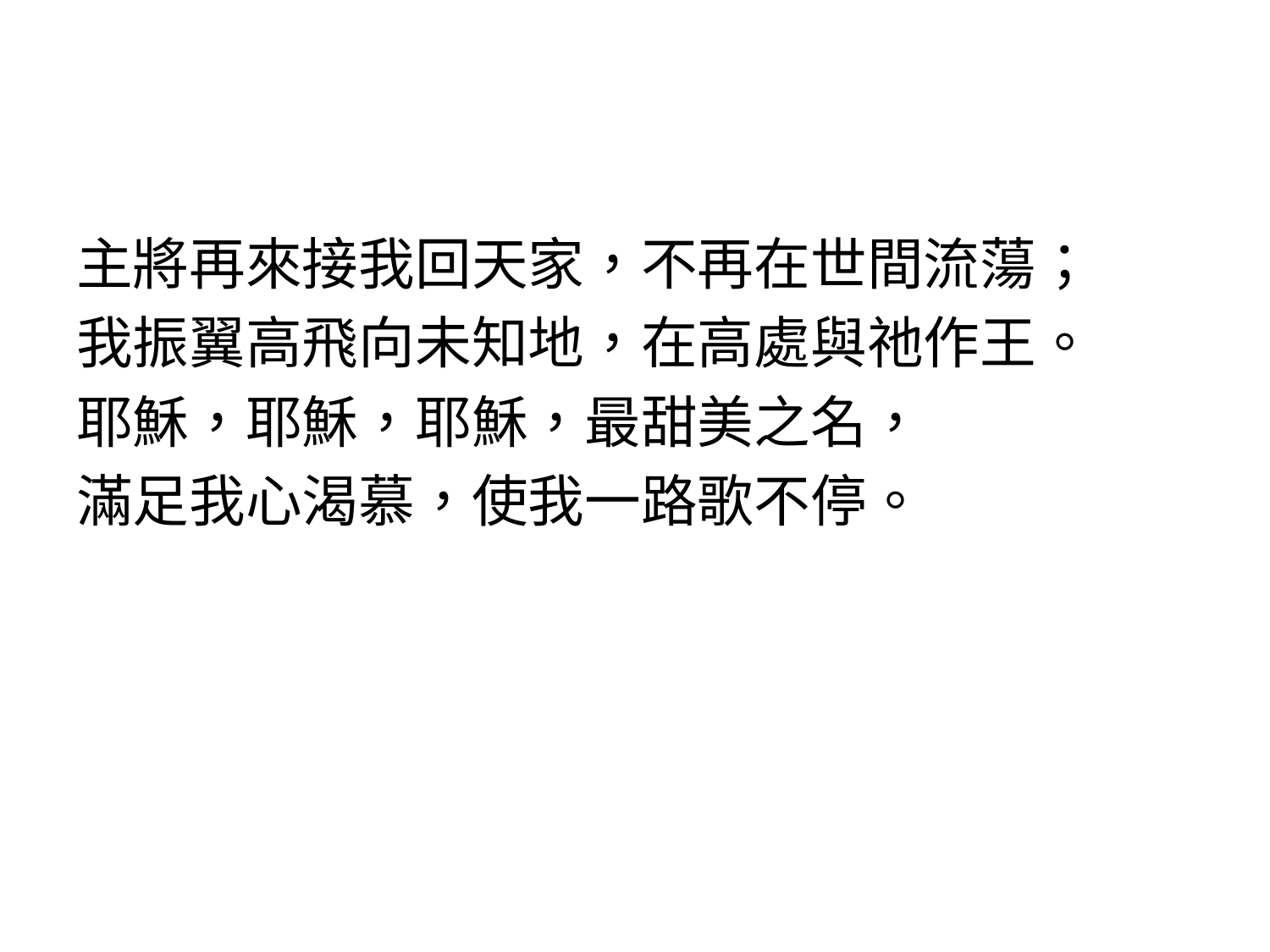

#
主將再來接我回天家，不再在世間流蕩；
我振翼高飛向未知地，在高處與祂作王。
耶穌，耶穌，耶穌，最甜美之名，
滿足我心渴慕，使我一路歌不停。